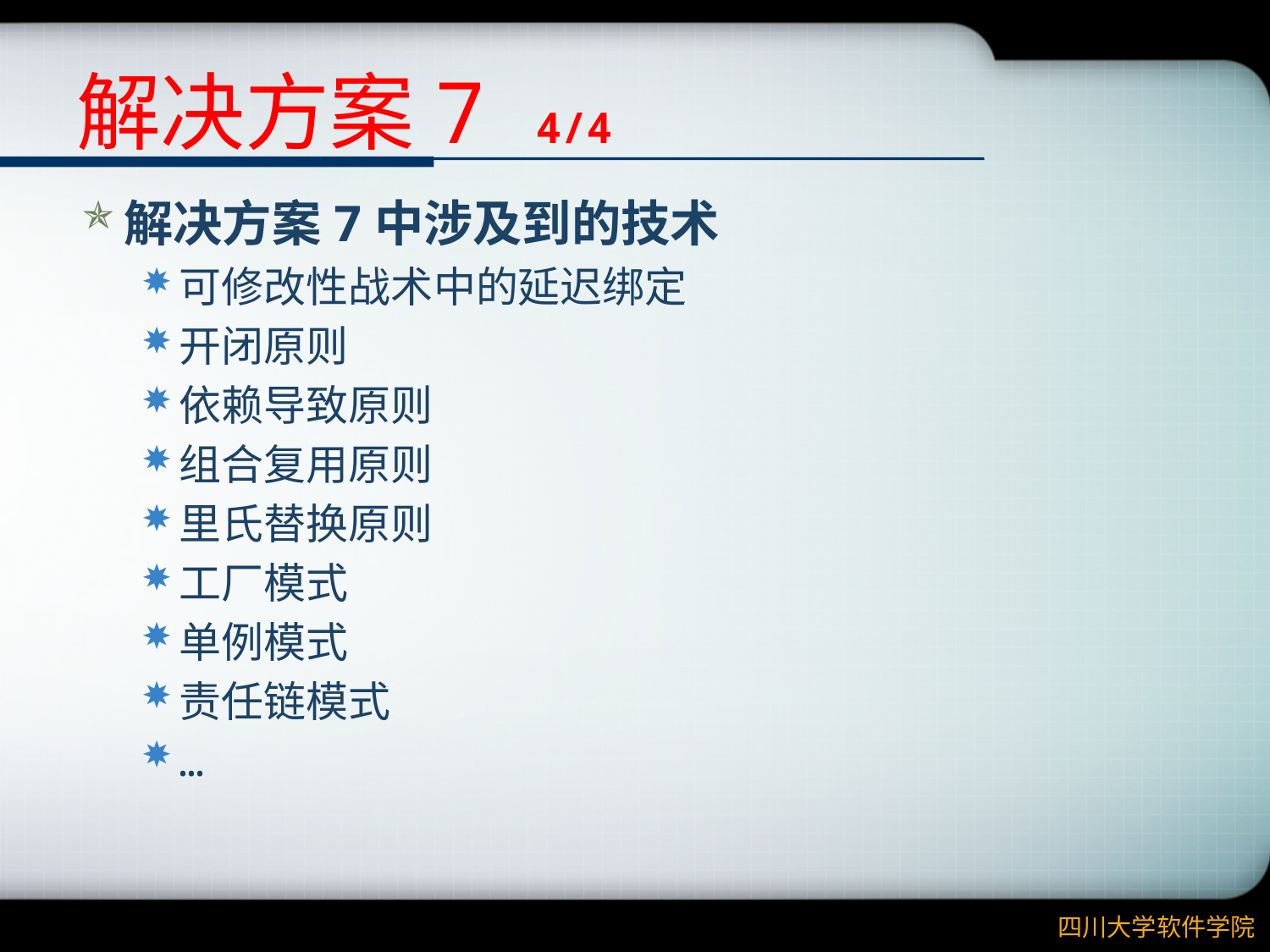

# 解决方案7 4/4
解决方案7中涉及到的技术
可修改性战术中的延迟绑定
开闭原则
依赖导致原则
组合复用原则
里氏替换原则
工厂模式
单例模式
责任链模式
…